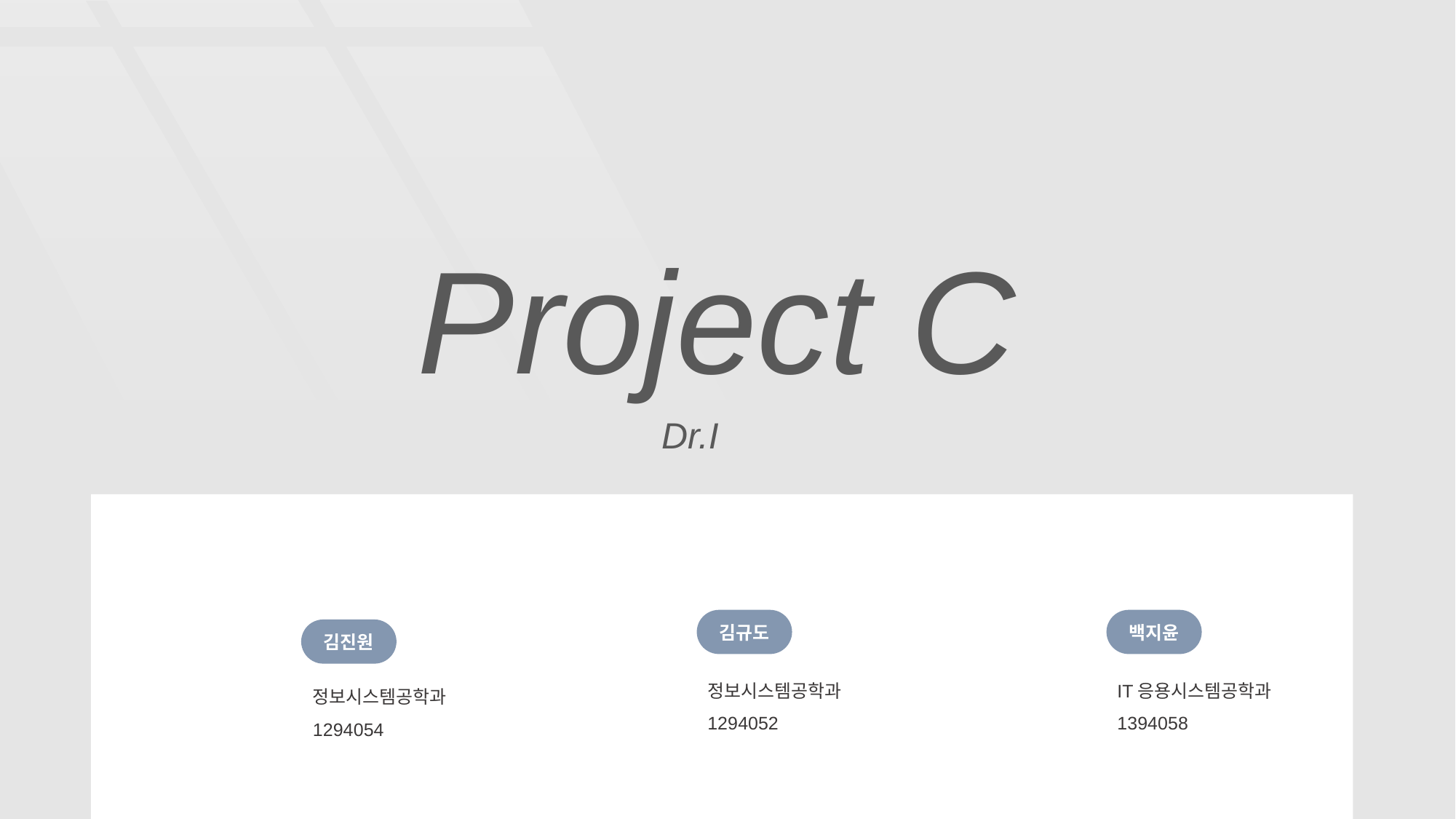

Project C
Dr.I

김규도
백지윤
김진원
정보시스템공학과 1294052
IT응용시스템공학과
1394058
정보시스템공학과 1294054